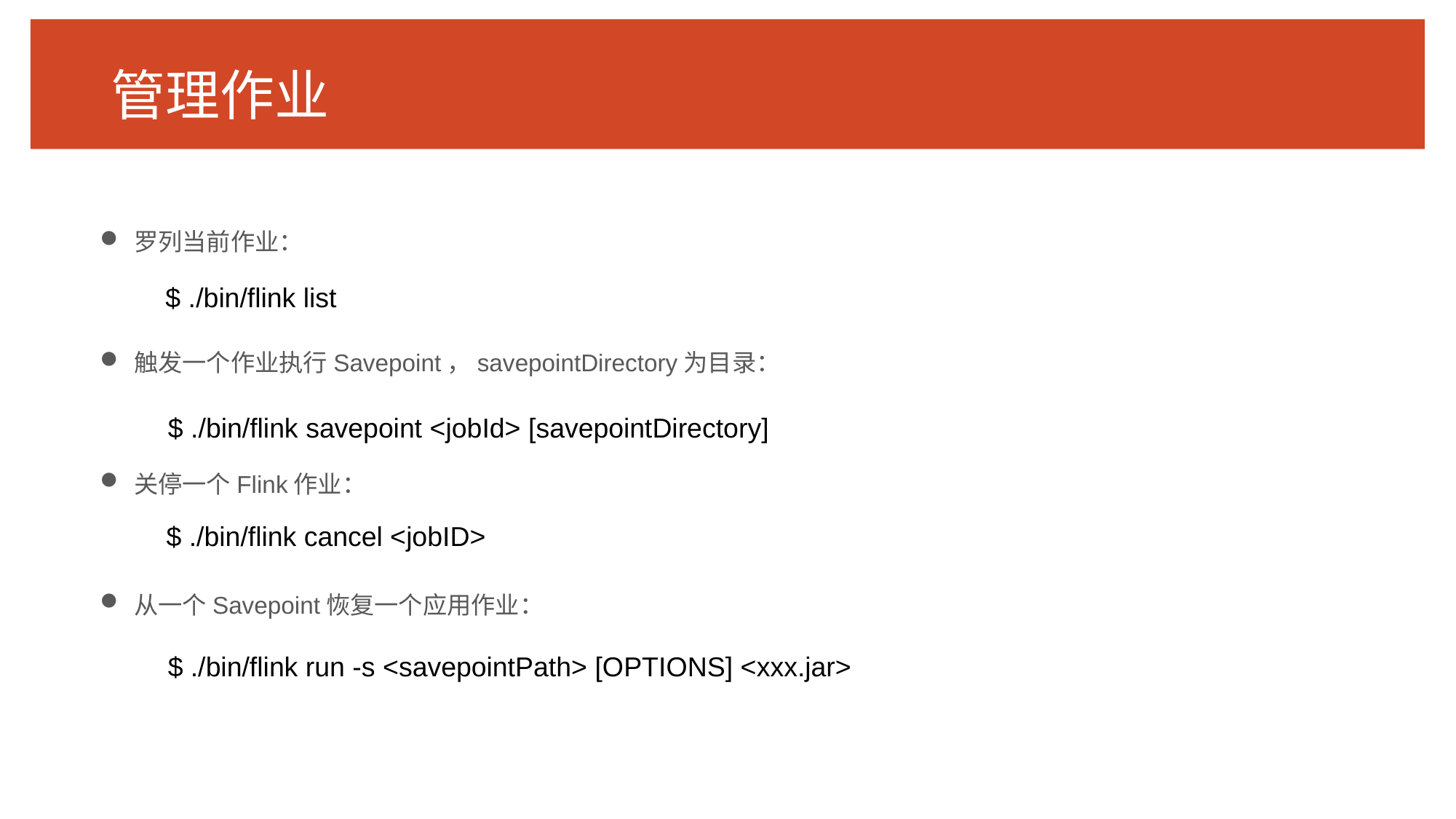

# 管理作业
罗列当前作业：

触发一个作业执行Savepoint，savepointDirectory为目录：

关停一个Flink作业：

从一个Savepoint恢复一个应用作业：
$ ./bin/flink list
$ ./bin/flink savepoint <jobId> [savepointDirectory]
$ ./bin/flink cancel <jobID>
$ ./bin/flink run -s <savepointPath> [OPTIONS] <xxx.jar>